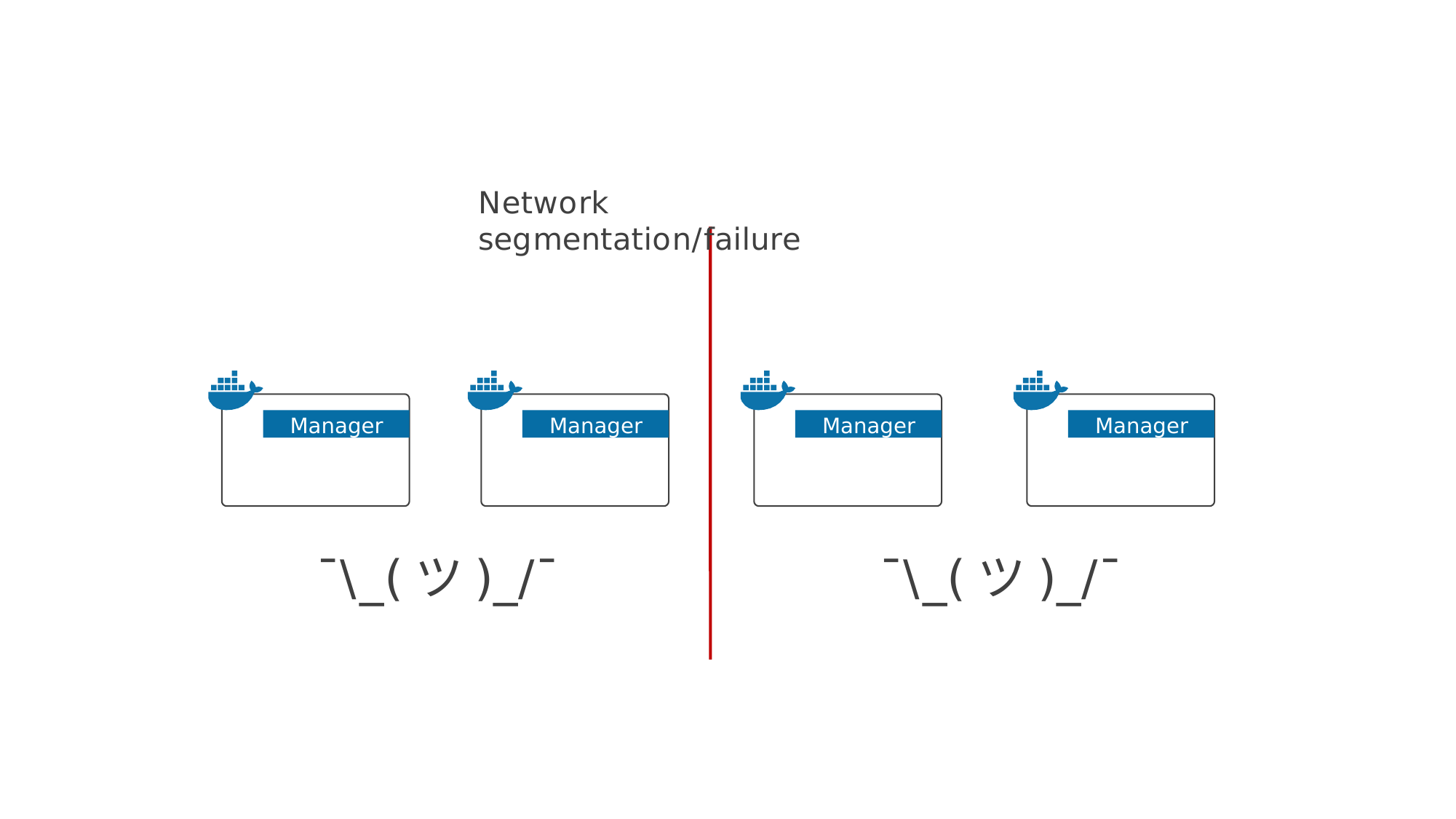

# Network segmentation/failure

Manager
Manager
Manager
Manager
¯\_(ツ)_/¯
¯\_(ツ)_/¯
5